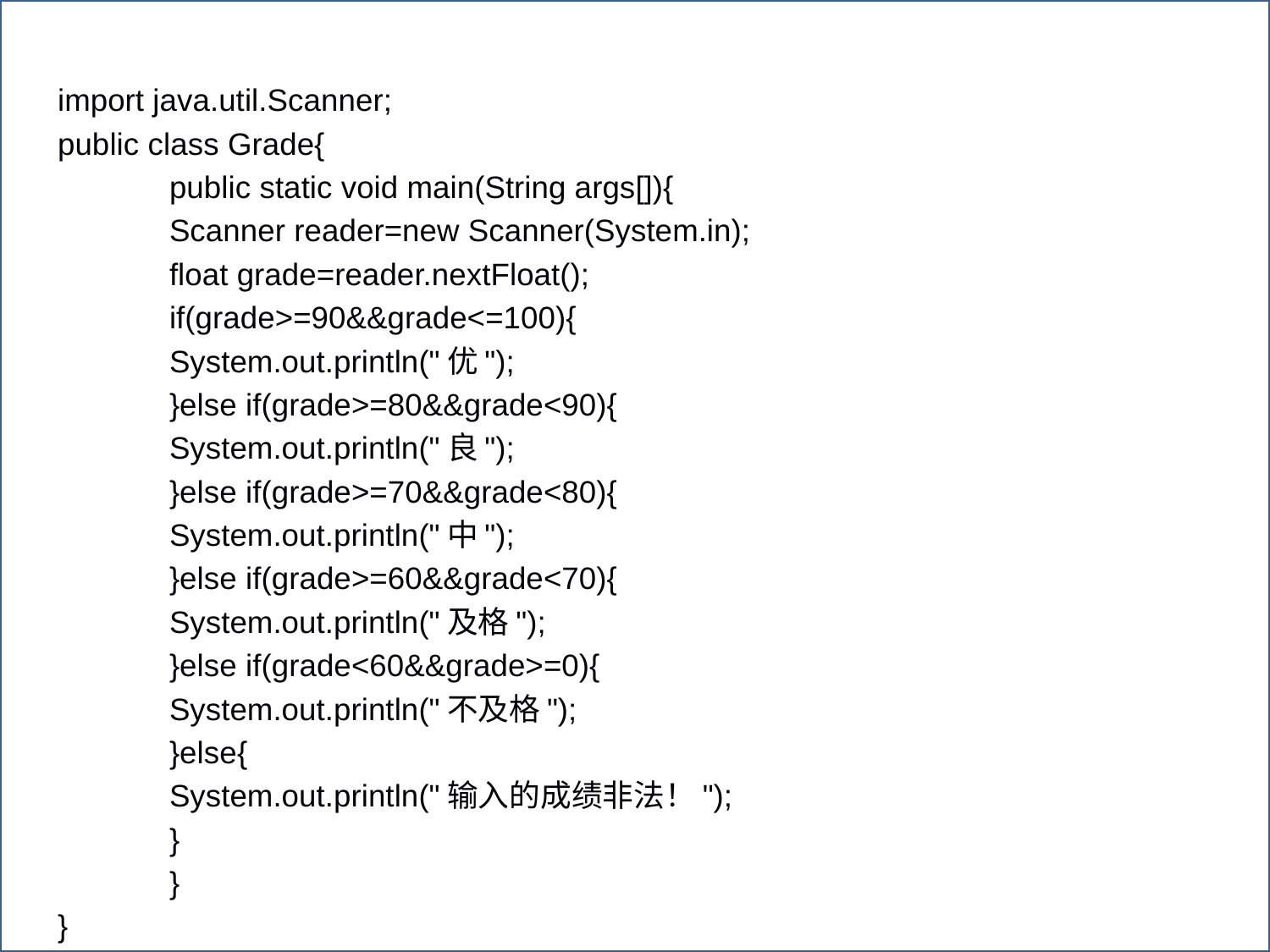

import java.util.Scanner;
public class Grade{
	public static void main(String args[]){
		Scanner reader=new Scanner(System.in);
		float grade=reader.nextFloat();
		if(grade>=90&&grade<=100){
			System.out.println("优");
		}else if(grade>=80&&grade<90){
			System.out.println("良");
		}else if(grade>=70&&grade<80){
			System.out.println("中");
		}else if(grade>=60&&grade<70){
			System.out.println("及格");
		}else if(grade<60&&grade>=0){
			System.out.println("不及格");
		}else{
			System.out.println("输入的成绩非法！");
		}
	}
}